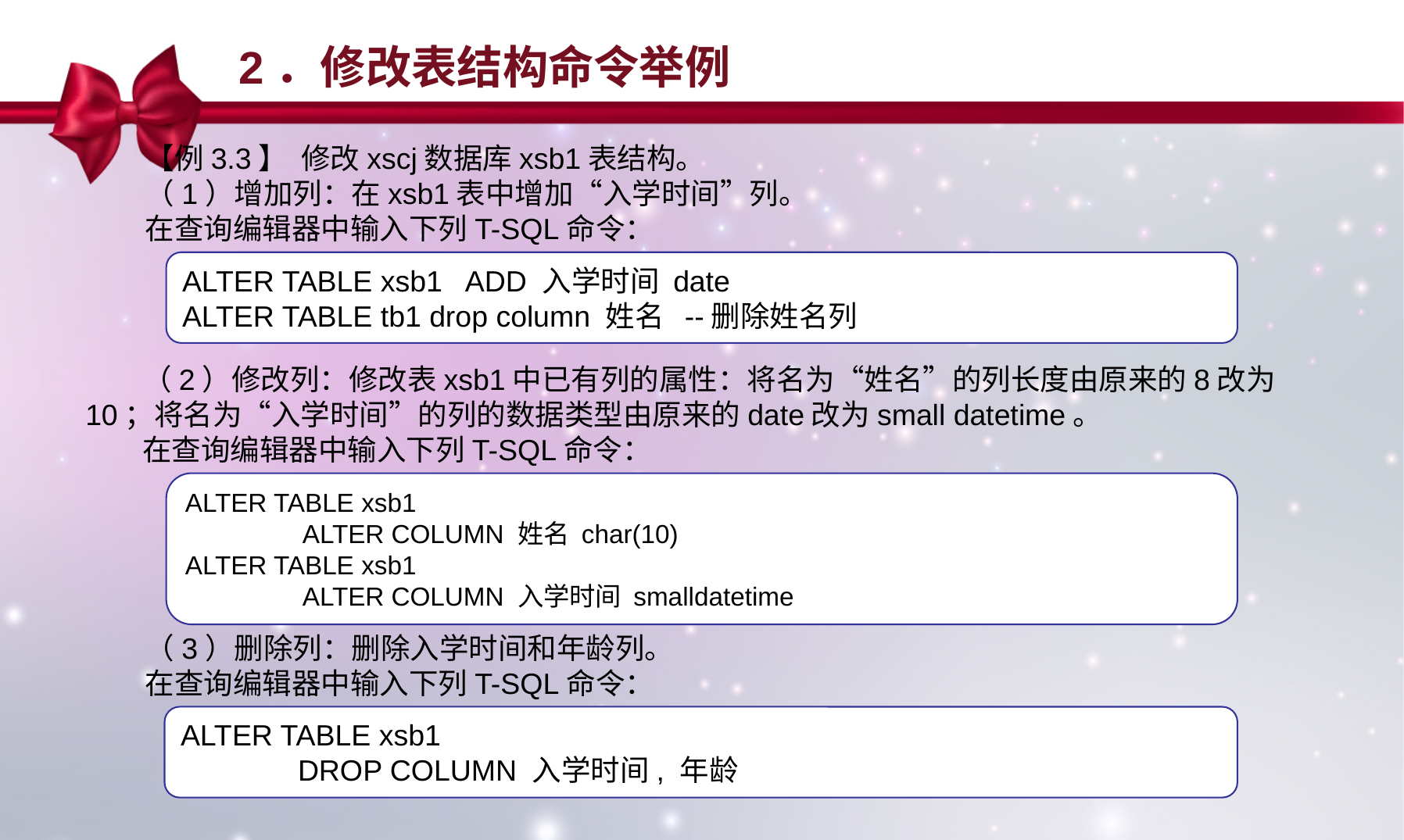

2．修改表结构命令举例
【例3.3】  修改xscj数据库xsb1表结构。
（1）增加列：在xsb1表中增加“入学时间”列。
在查询编辑器中输入下列T-SQL命令：
ALTER TABLE xsb1   ADD 入学时间 date
ALTER TABLE tb1 drop column 姓名  --删除姓名列
（2）修改列：修改表xsb1中已有列的属性：将名为“姓名”的列长度由原来的8改为10；将名为“入学时间”的列的数据类型由原来的date改为small datetime。
在查询编辑器中输入下列T-SQL命令：
ALTER TABLE xsb1
	ALTER COLUMN 姓名 char(10)
ALTER TABLE xsb1
	ALTER COLUMN 入学时间 smalldatetime
（3）删除列：删除入学时间和年龄列。
在查询编辑器中输入下列T-SQL命令：
ALTER TABLE xsb1
	DROP COLUMN 入学时间, 年龄